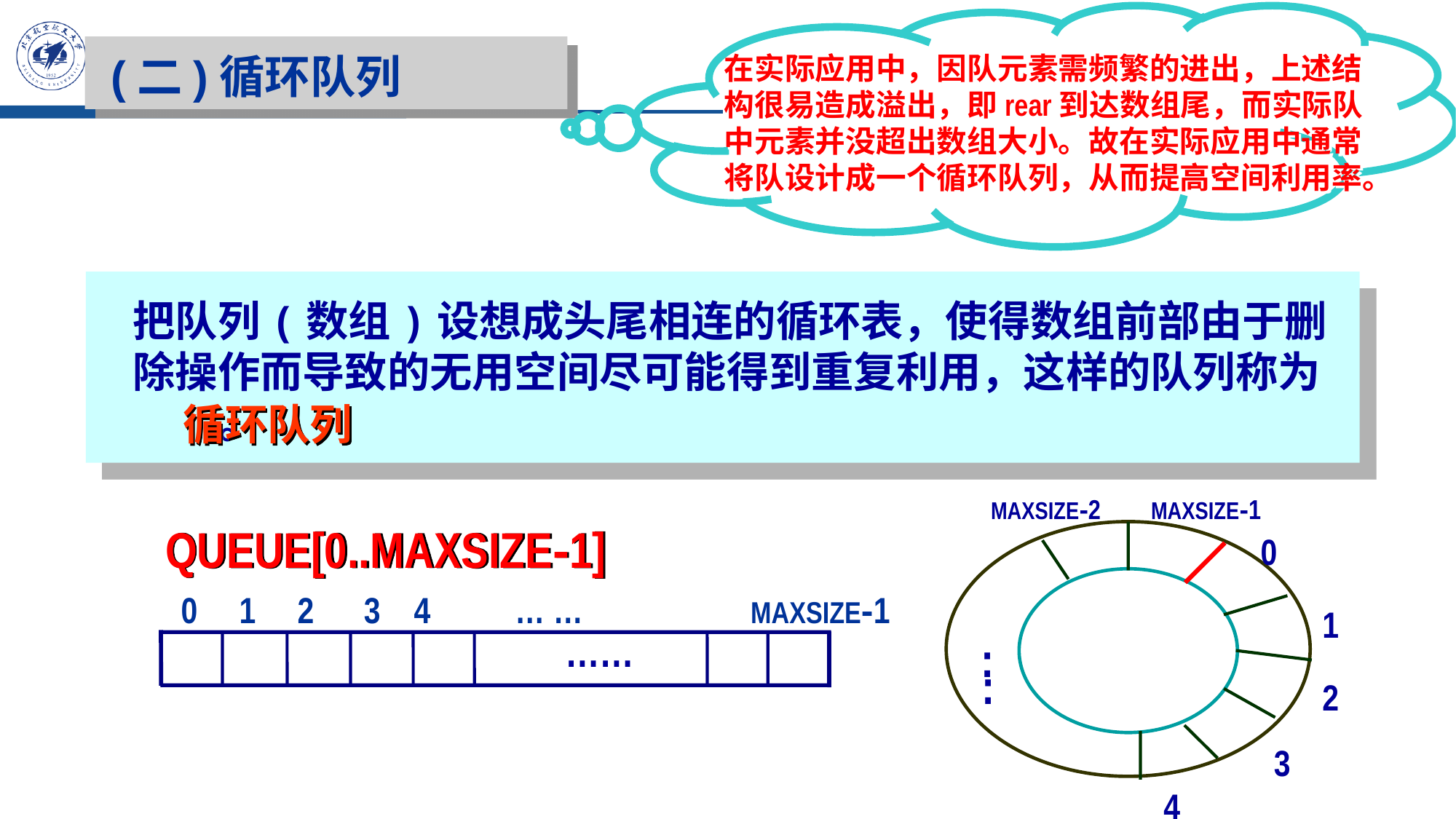

在实际应用中，因队元素需频繁的进出，上述结构很易造成溢出，即rear到达数组尾，而实际队中元素并没超出数组大小。故在实际应用中通常将队设计成一个循环队列，从而提高空间利用率。

(二)循环队列

把队列(数组)设想成头尾相连的循环表，使得数组前部由于删除操作而导致的无用空间尽可能得到重复利用，这样的队列称为           。
循环队列
MAXSIZE-2
MAXSIZE-1

0

1
:
:

2

3
4
QUEUE[0..MAXSIZE-1]
0     1     2      3    4          … …                    MAXSIZE-1

……